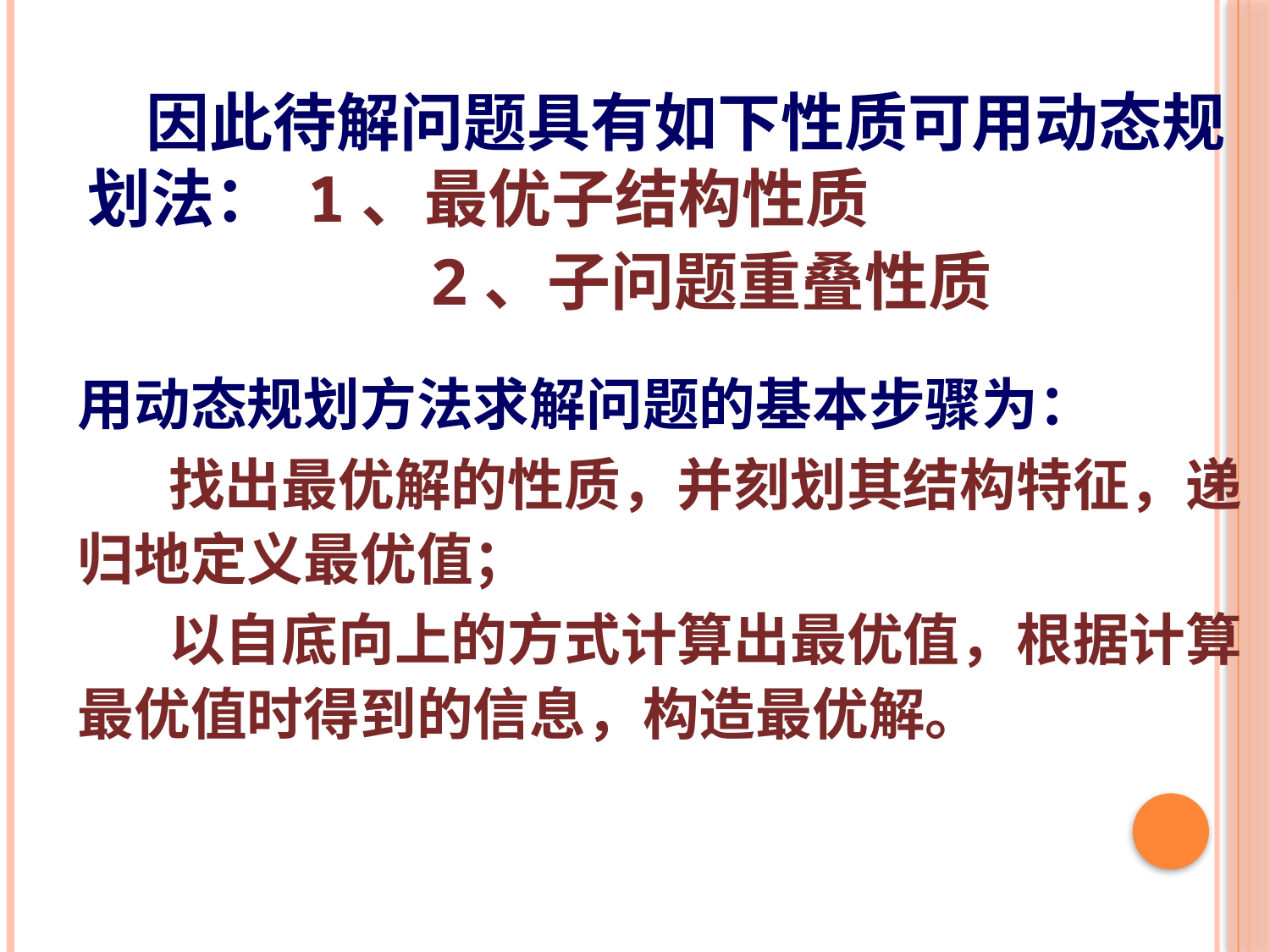

因此待解问题具有如下性质可用动态规划法： 1、最优子结构性质
         2、子问题重叠性质
用动态规划方法求解问题的基本步骤为：
      找出最优解的性质，并刻划其结构特征，递归地定义最优值；
      以自底向上的方式计算出最优值，根据计算最优值时得到的信息，构造最优解。